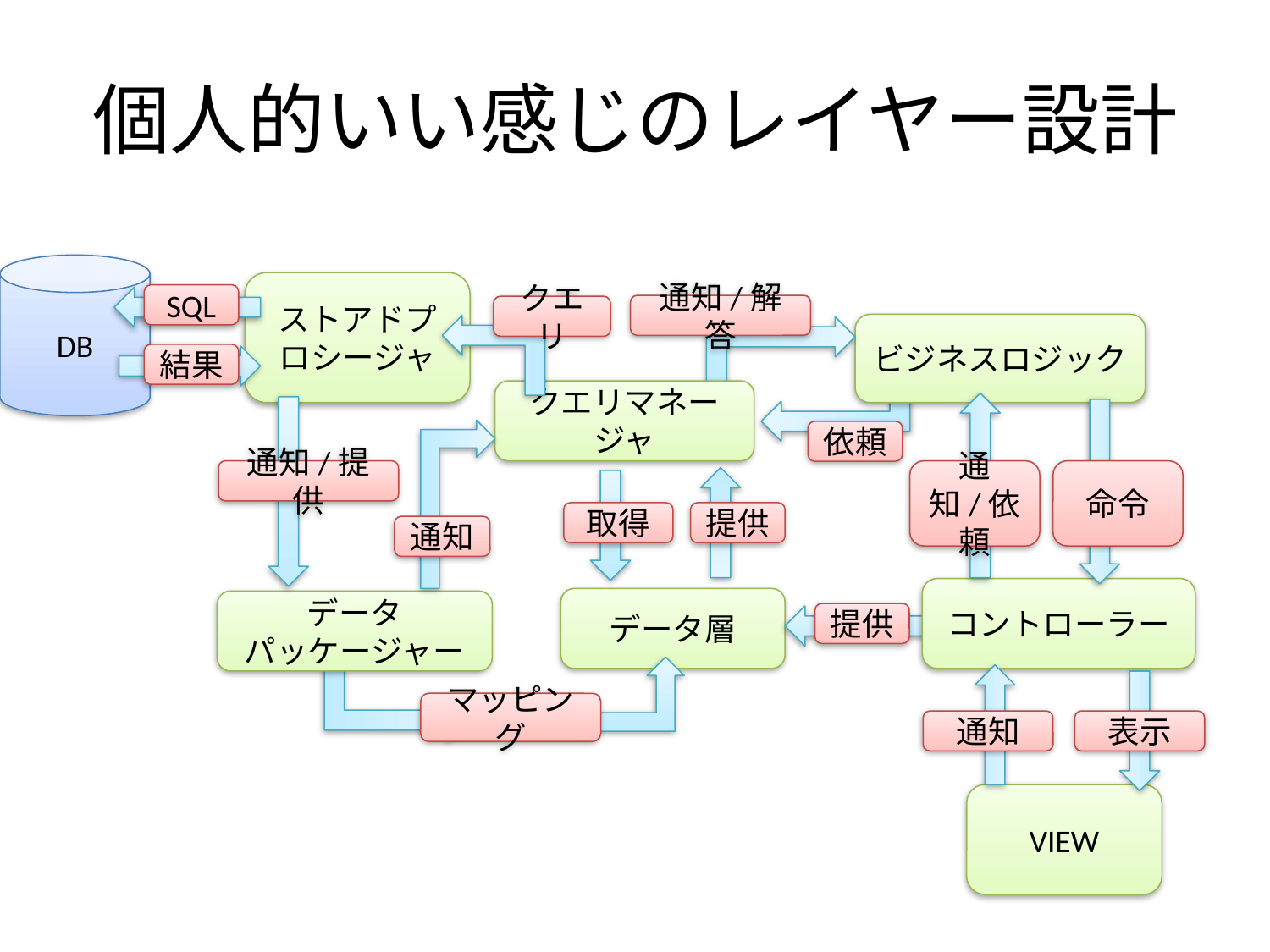

# 個人的いい感じのレイヤー設計
DB
ストアドプロシージャ

SQL

通知/解答
クエリ

ビジネスロジック

結果

クエリマネージャ

依頼
通知/提供
命令
通知/依頼

取得
提供
通知
コントローラー
データ層
データ
パッケージャー
提供

マッピング

通知
表示
VIEW